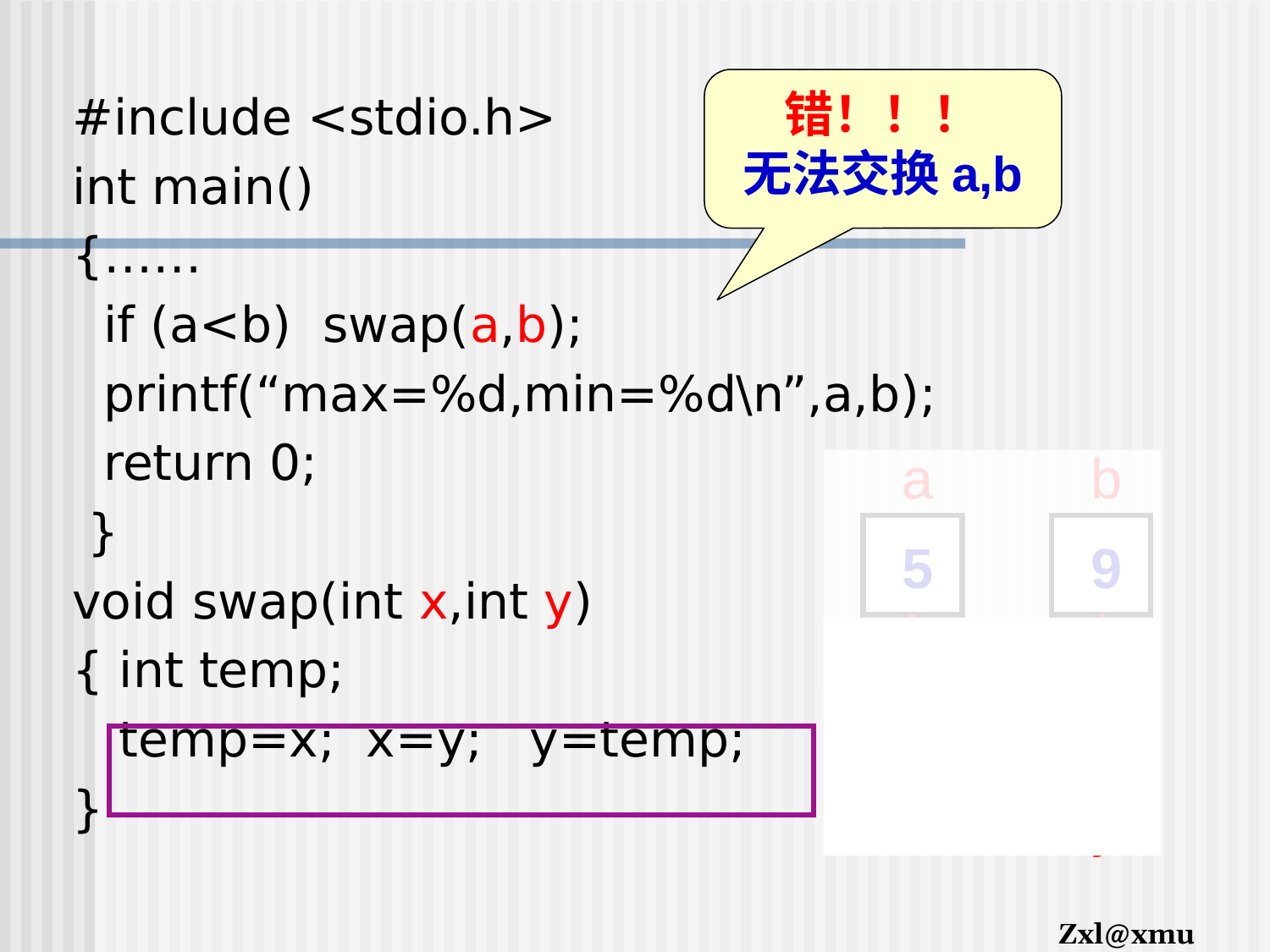

错！！！
无法交换a,b
#include <stdio.h>
int main()
{……
  if (a<b)  swap(a,b);
  printf(“max=%d,min=%d\n”,a,b);
  return 0;
 }
void swap(int x,int y)
{ int temp;
   temp=x;  x=y;   y=temp;
}

a
b

5
9

5
9
5
9

x
y